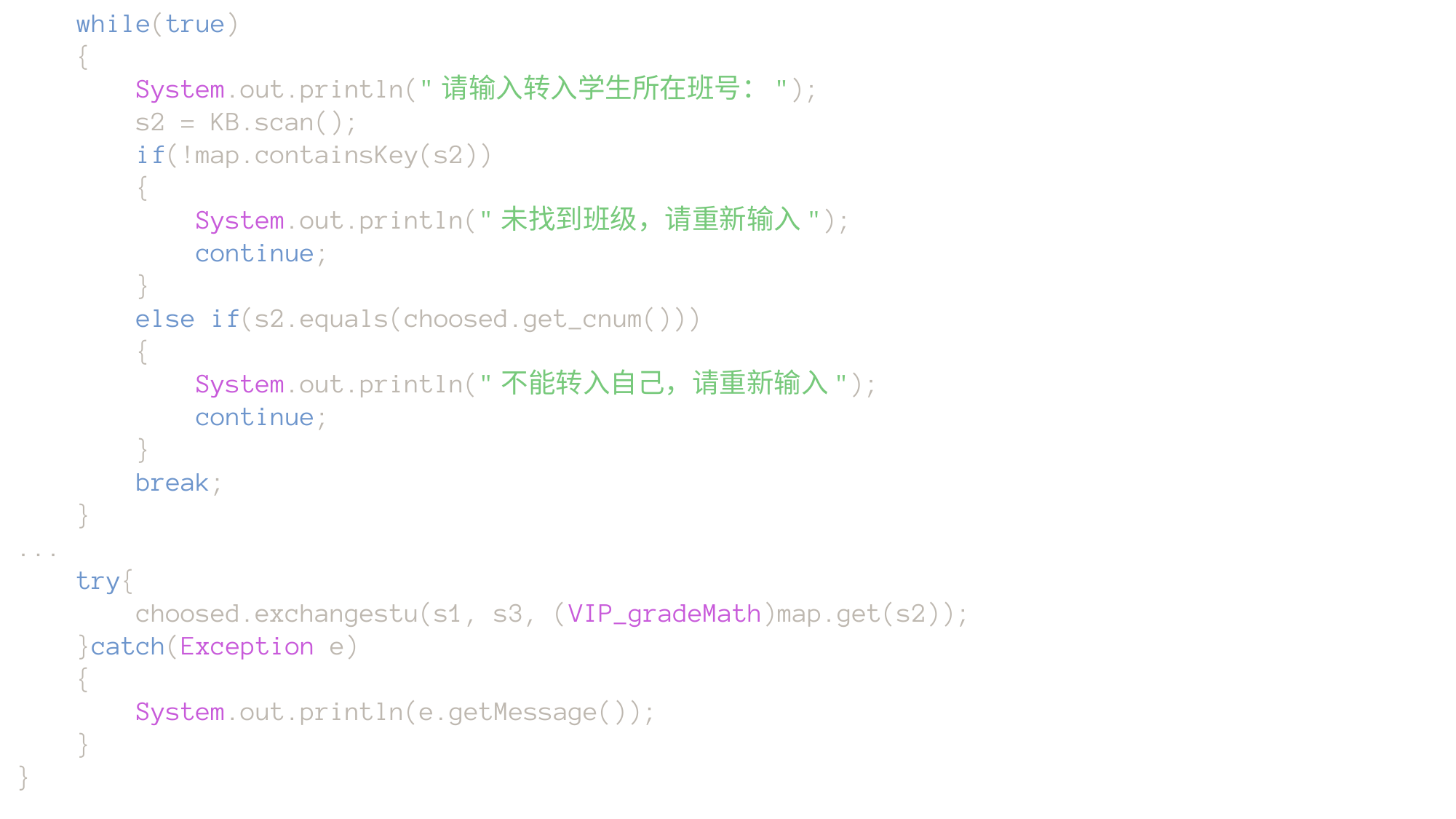

while(true)
    {
        System.out.println("请输入转入学生所在班号：");
        s2 = KB.scan();
        if(!map.containsKey(s2))
        {
            System.out.println("未找到班级，请重新输入");
            continue;
        }
        else if(s2.equals(choosed.get_cnum()))
        {
            System.out.println("不能转入自己，请重新输入");
            continue;
        }
        break;
    }
...
    try{
        choosed.exchangestu(s1, s3, (VIP_gradeMath)map.get(s2));
    }catch(Exception e)
    {
        System.out.println(e.getMessage());
    }
}